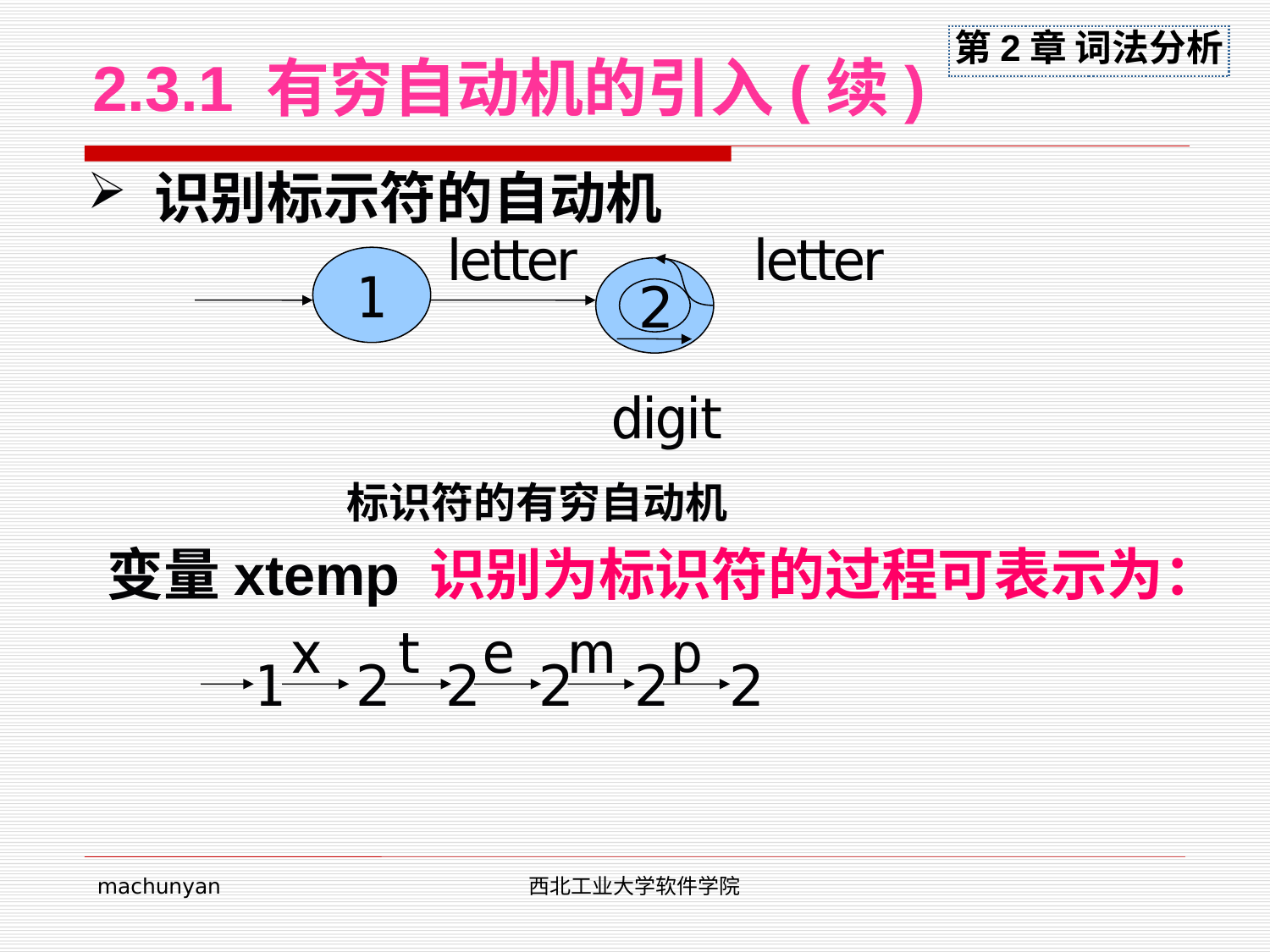

# 2.3.1 有穷自动机的引入(续)
 识别标示符的自动机
letter
letter
1

2

digit
标识符的有穷自动机
变量xtemp 识别为标识符的过程可表示为：
x
t
e
m
p
1
2
2
2
2
2

machunyan

西北工业大学软件学院
48